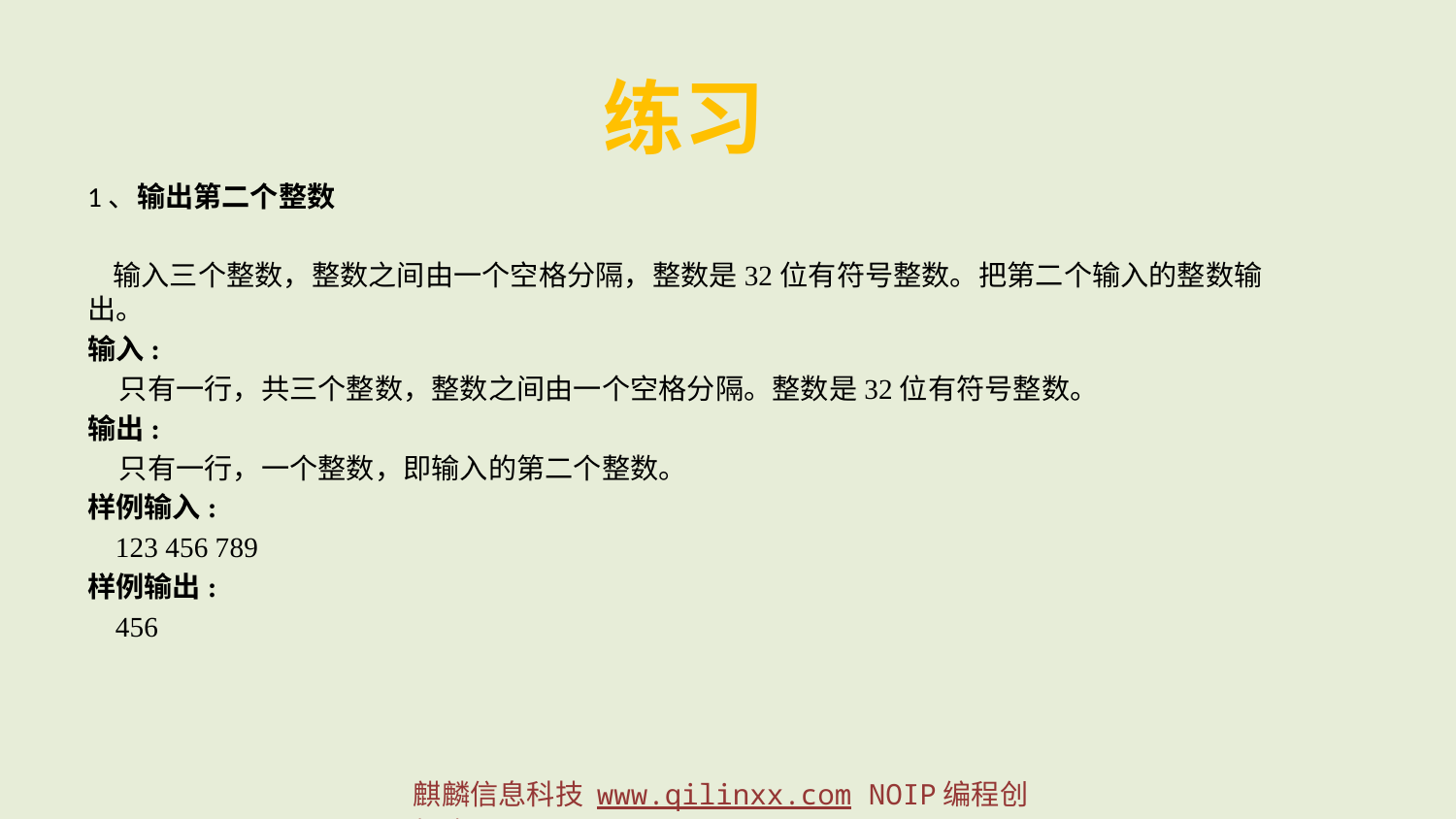

# 练习
1、输出第二个整数

   输入三个整数，整数之间由一个空格分隔，整数是32位有符号整数。把第二个输入的整数输出。
输入:
    只有一行，共三个整数，整数之间由一个空格分隔。整数是32位有符号整数。
输出:
    只有一行，一个整数，即输入的第二个整数。
样例输入:
    123 456 789
样例输出:
    456

麒麟信息科技 www.qilinxx.com NOIP编程创新班